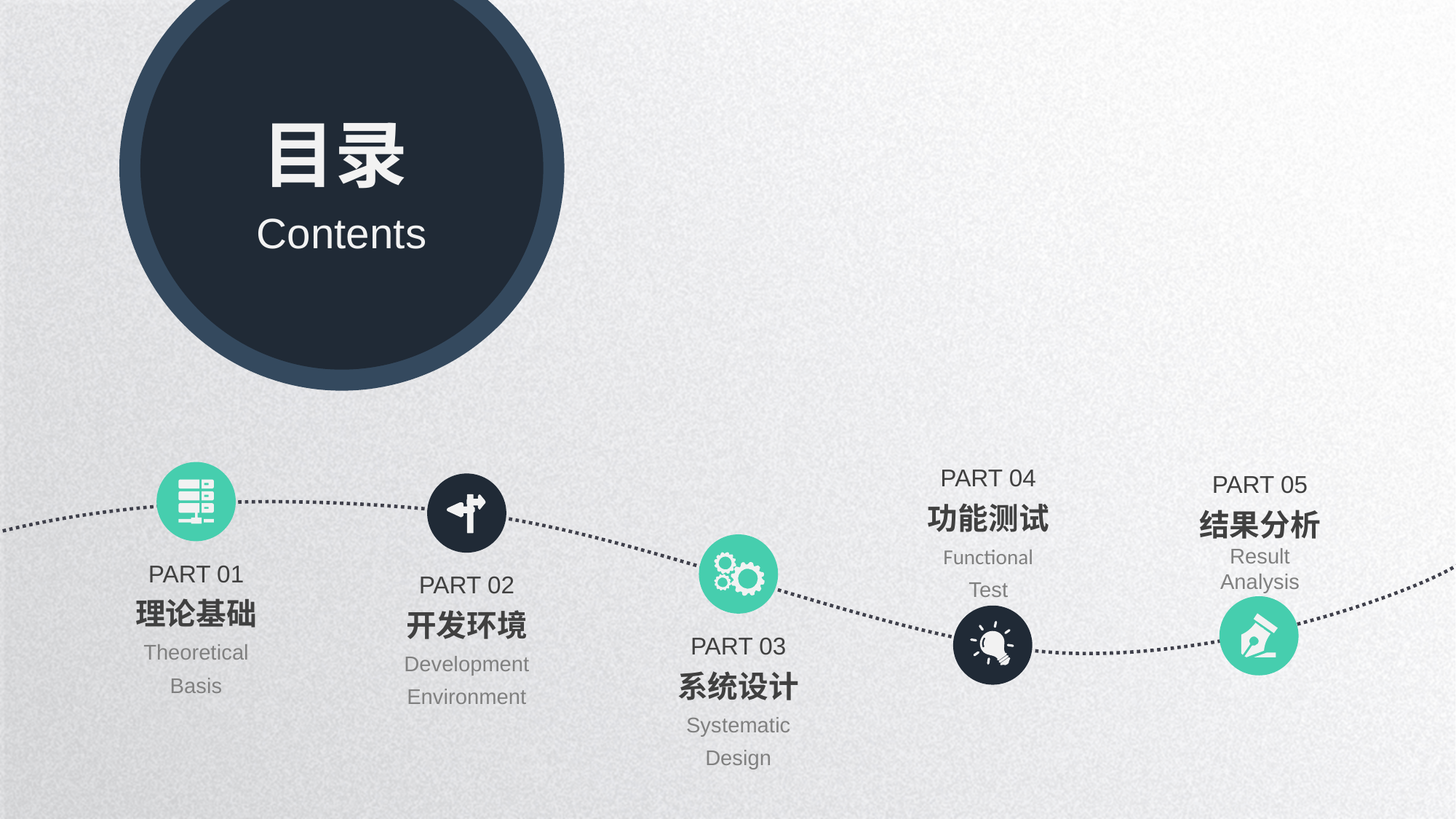

目录
Contents
PART 04
功能测试
Functional
Test
PART 05
结果分析
Result
Analysis

PART 01
理论基础
Theoretical
Basis
PART 02
开发环境
Development
Environment

PART 03
系统设计
 Systematic
Design
延时符